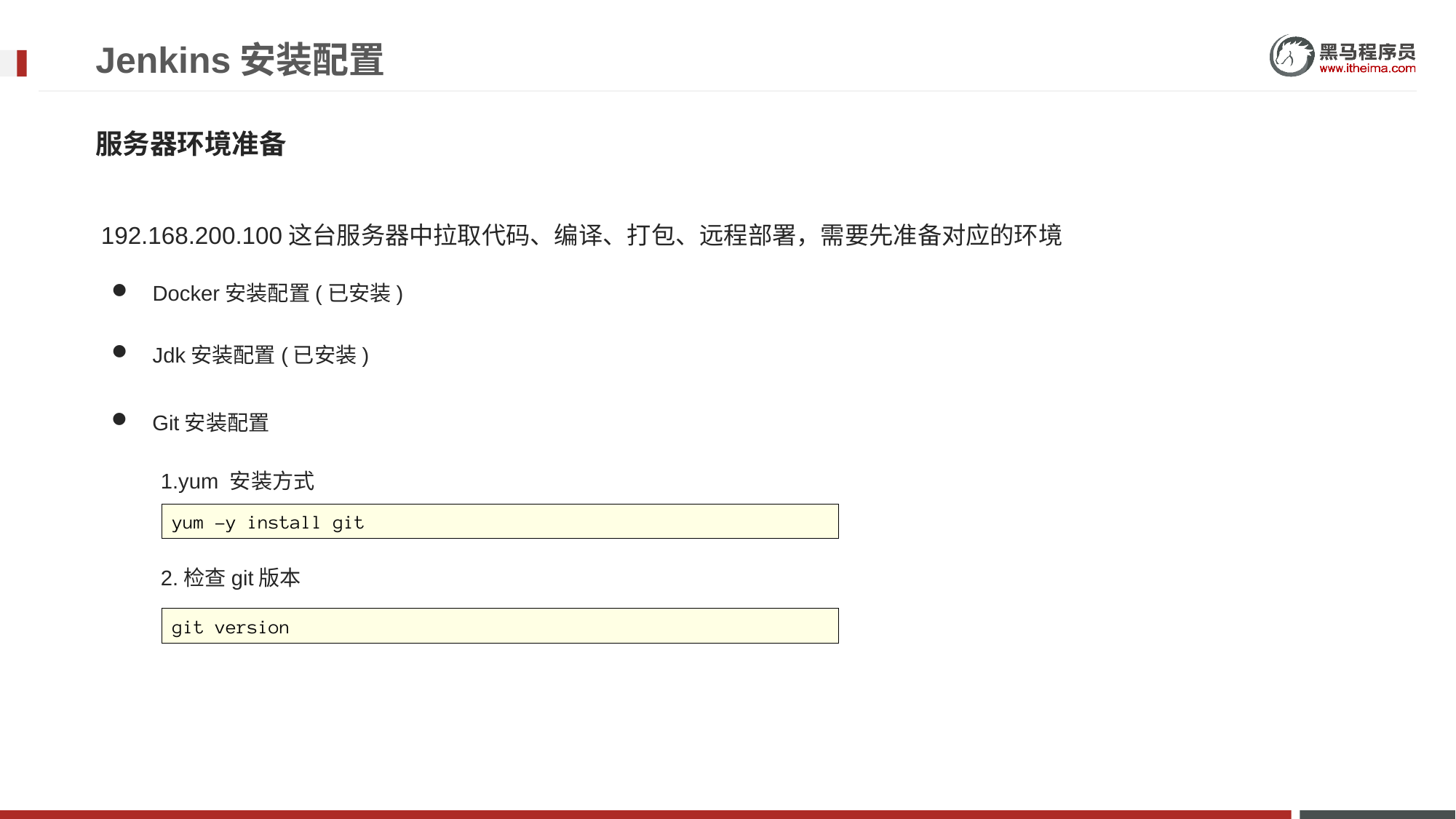

# Jenkins安装配置
服务器环境准备
192.168.200.100这台服务器中拉取代码、编译、打包、远程部署，需要先准备对应的环境
Docker安装配置(已安装)
Jdk安装配置(已安装)
Git安装配置
1.yum 安装方式
yum -y install git
2.检查git版本
git version